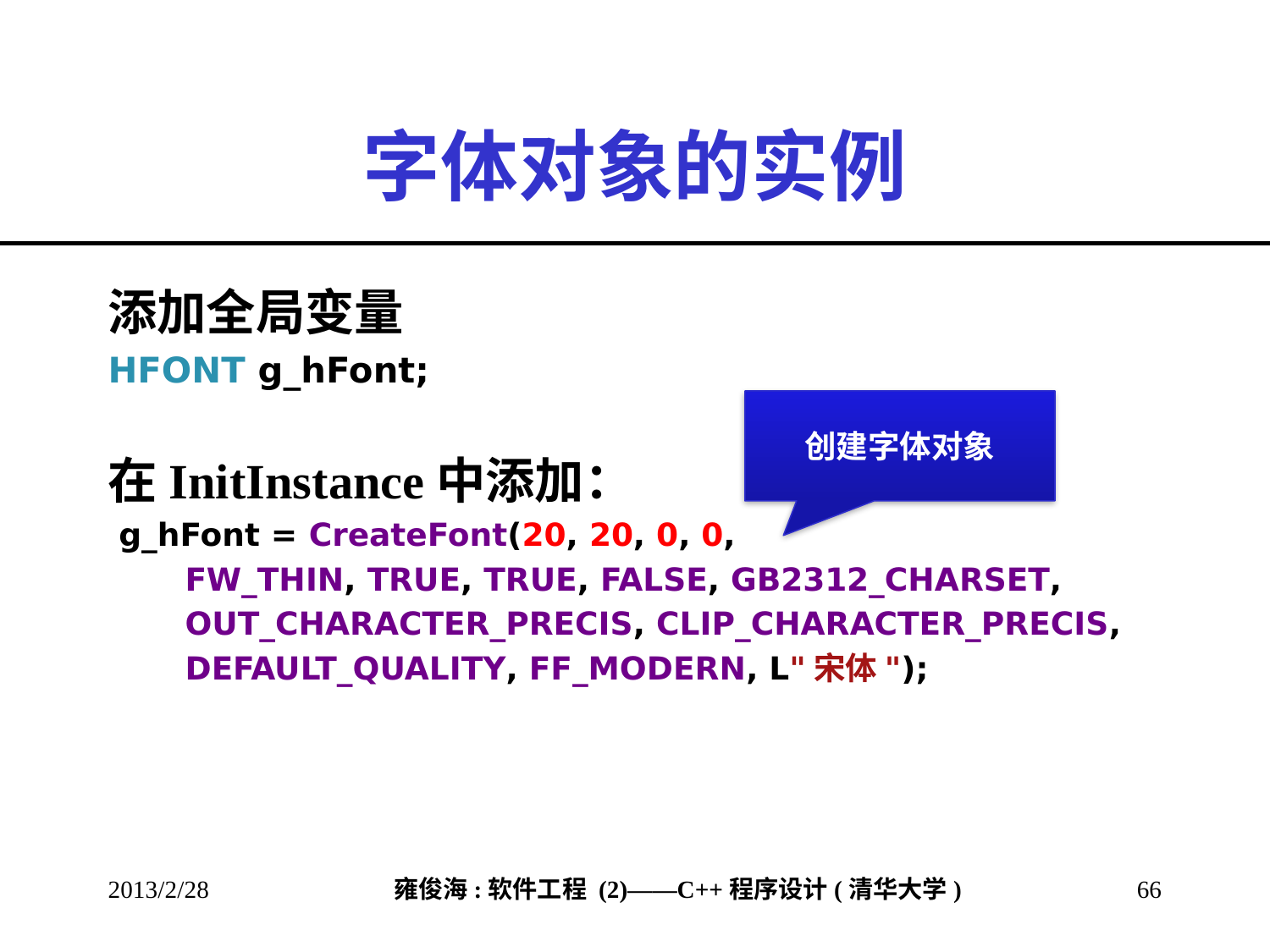

# 字体对象的实例
添加全局变量
HFONT g_hFont;

在InitInstance中添加：
 g_hFont = CreateFont(20, 20, 0, 0,
       FW_THIN, TRUE, TRUE, FALSE, GB2312_CHARSET,
       OUT_CHARACTER_PRECIS, CLIP_CHARACTER_PRECIS,
       DEFAULT_QUALITY, FF_MODERN, L"宋体");
创建字体对象
2013/2/28
66